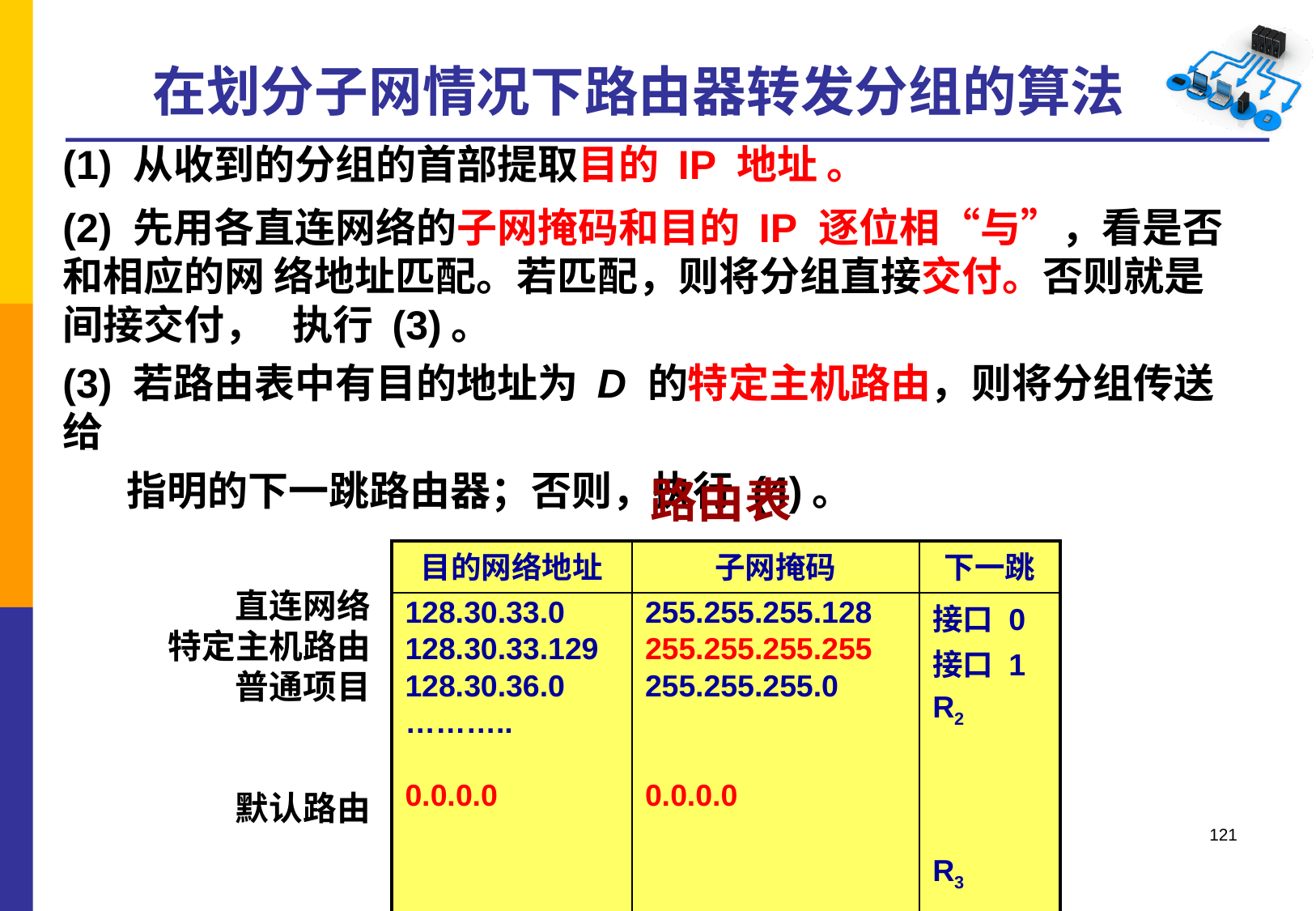

# 在划分子网情况下路由器转发分组的算法
(1) 从收到的分组的首部提取目的 IP 地址 。
(2) 先用各直连网络的子网掩码和目的 IP 逐位相“与”，看是否和相应的网 络地址匹配。若匹配，则将分组直接交付。否则就是间接交付，   执行 (3)。
(3) 若路由表中有目的地址为 D 的特定主机路由，则将分组传送给
      指明的下一跳路由器；否则，执行 (4)。

路由表
| 目的网络地址 | 子网掩码 | 下一跳 |
| --- | --- | --- |
| 128.30.33.0 128.30.33.129 128.30.36.0 ……….. 0.0.0.0 | 255.255.255.128 255.255.255.255 255.255.255.0 0.0.0.0 | 接口 0 接口 1 R2 R3 |
直连网络
特定主机路由
普通项目

默认路由

121